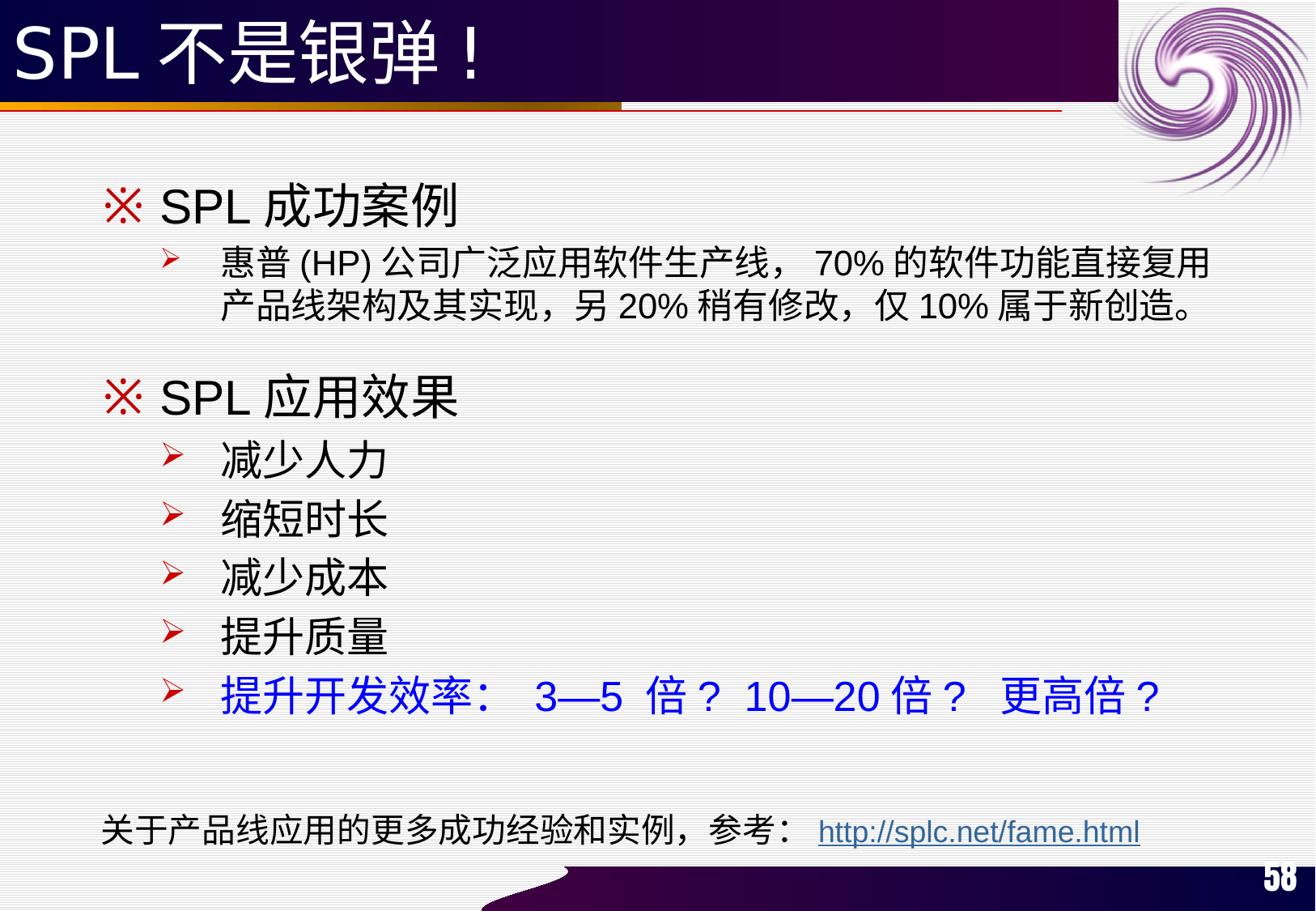

# SPL不是银弹!
SPL成功案例
惠普(HP)公司广泛应用软件生产线，70%的软件功能直接复用产品线架构及其实现，另20%稍有修改，仅10%属于新创造。

SPL应用效果
减少人力
缩短时长
减少成本
提升质量
提升开发效率： 3—5 倍?  10—20倍?  更高倍?
关于产品线应用的更多成功经验和实例，参考：http://splc.net/fame.html
58